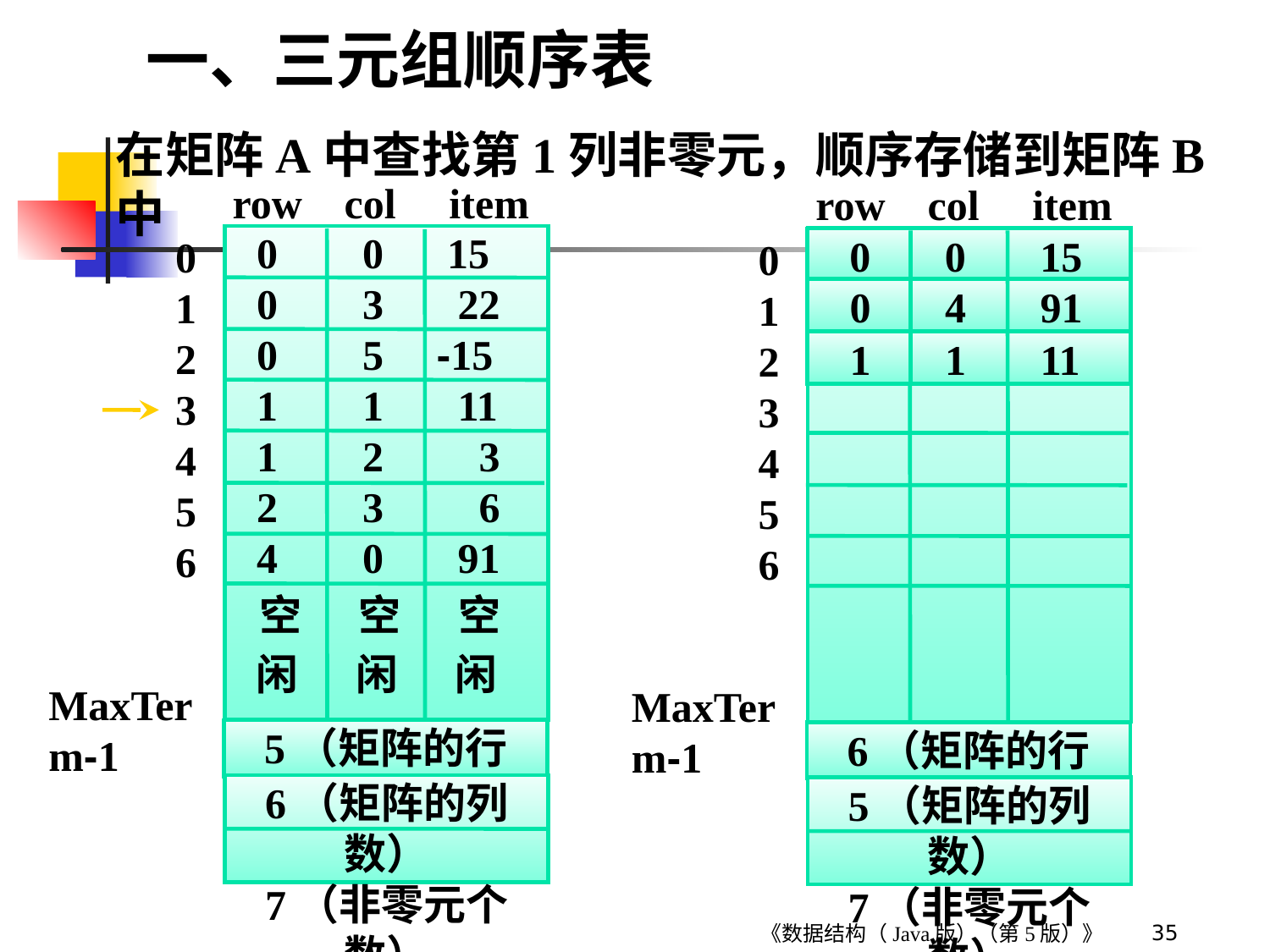

一、三元组顺序表
在矩阵A中查找第1列非零元，顺序存储到矩阵B中
row    col     item
row    col     item
   0        0      15
   0        3       22
   0        5     -15
   1        1       11
   1        2         3
   2        3         6
   4        0       91
  空      空      空
   闲      闲      闲

    0       0       15

0
1
2
3
4
5
6

0
1
2
3
4
5
6

    0       4       91

    1       1       11

MaxTerm-1
MaxTerm-1
5（矩阵的行数）
6（矩阵的行数）
6（矩阵的列数）
7（非零元个数）

5（矩阵的列数）
7（非零元个数）

35
《数据结构（Java版）（第5版）》